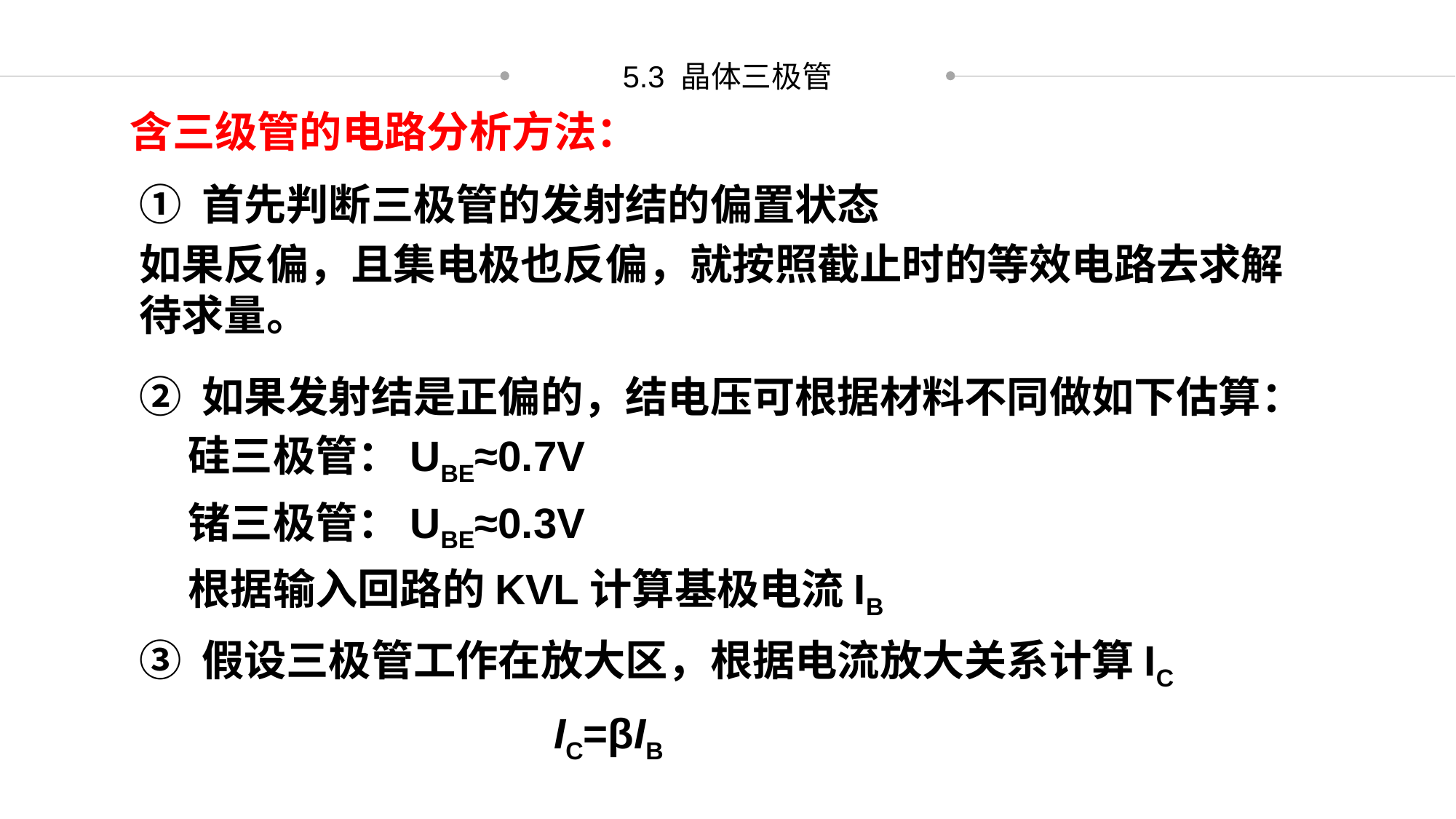

5.3 晶体三极管
含三级管的电路分析方法：
① 首先判断三极管的发射结的偏置状态
如果反偏，且集电极也反偏，就按照截止时的等效电路去求解待求量。
② 如果发射结是正偏的，结电压可根据材料不同做如下估算：
    硅三极管：UBE≈0.7V
    锗三极管：UBE≈0.3V
    根据输入回路的KVL计算基极电流IB
③ 假设三极管工作在放大区，根据电流放大关系计算IC
IC=βIB